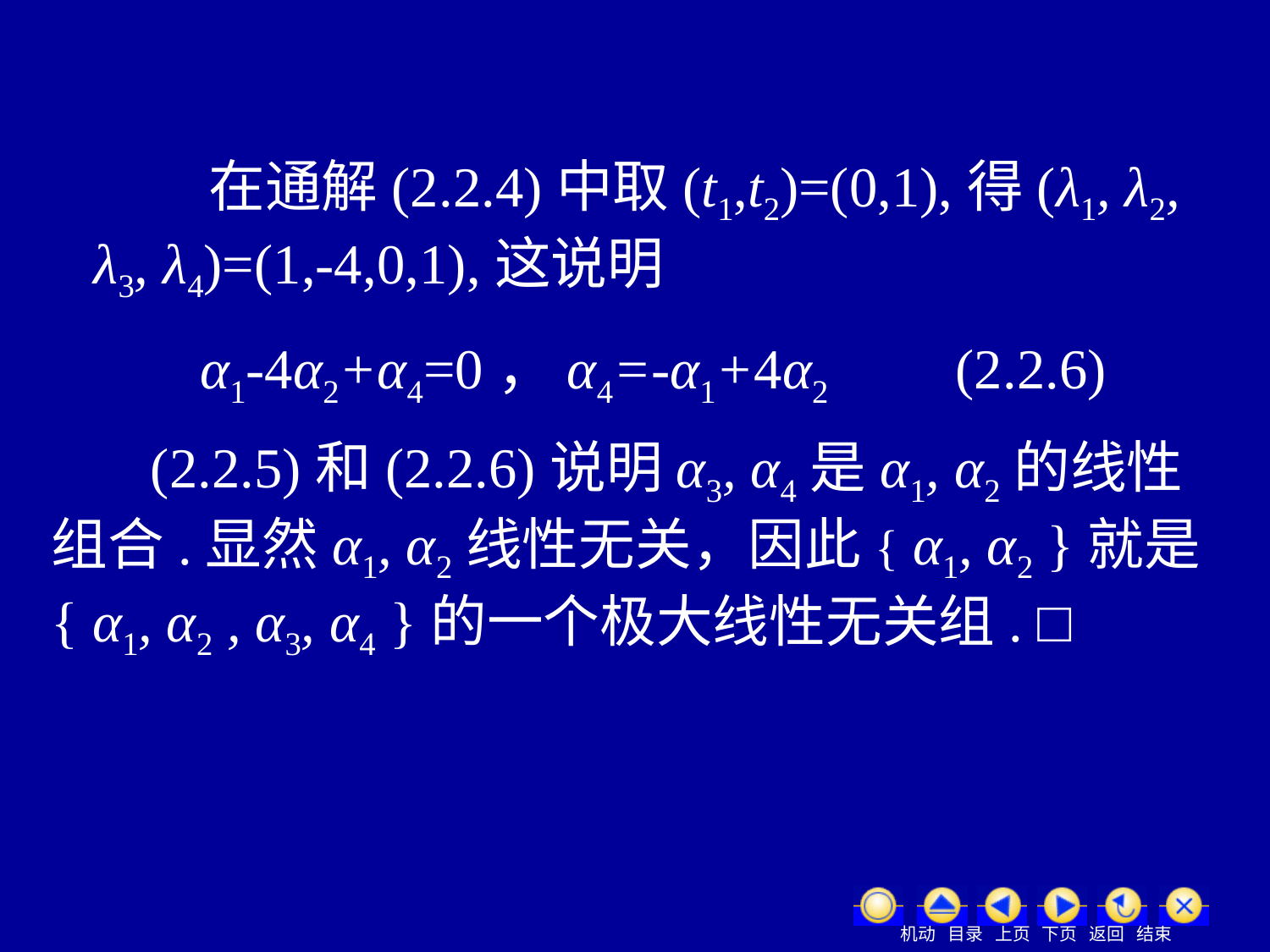

在通解(2.2.4)中取(t1,t2)=(0,1),得(λ1, λ2, λ3, λ4)=(1,-4,0,1),这说明
α1-4α2+α4=0，α4=-α1+4α2         (2.2.6)
       (2.2.5)和(2.2.6)说明α3, α4是α1, α2的线性组合.显然α1, α2线性无关，因此{ α1, α2 }就是{ α1, α2 , α3, α4 }的一个极大线性无关组. □